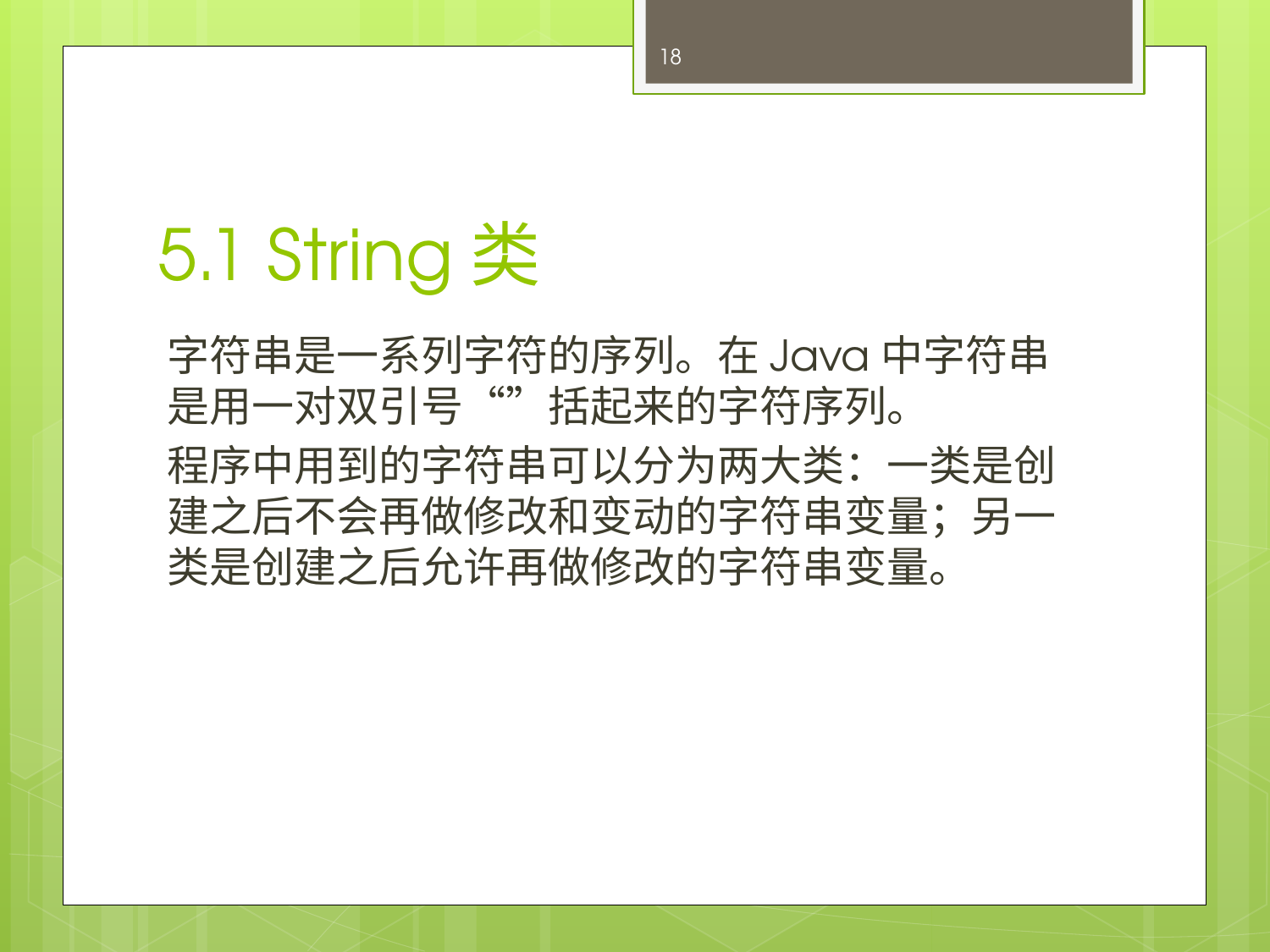

18
# 5.1 String类
字符串是一系列字符的序列。在Java中字符串是用一对双引号“”括起来的字符序列。
程序中用到的字符串可以分为两大类：一类是创建之后不会再做修改和变动的字符串变量；另一类是创建之后允许再做修改的字符串变量。